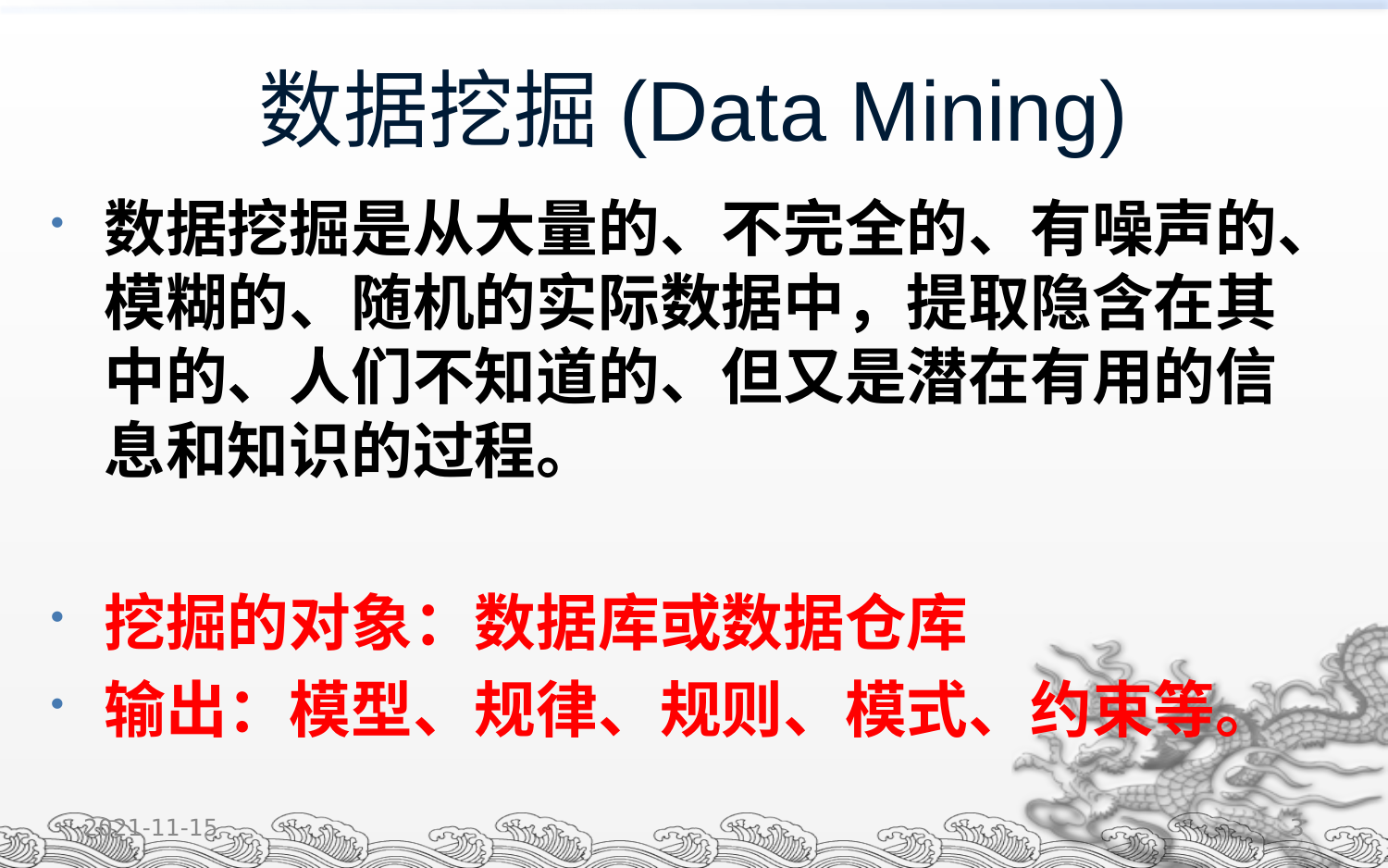

# 数据挖掘(Data Mining)
数据挖掘是从大量的、不完全的、有噪声的、模糊的、随机的实际数据中，提取隐含在其中的、人们不知道的、但又是潜在有用的信息和知识的过程。

挖掘的对象：数据库或数据仓库
输出：模型、规律、规则、模式、约束等。

2021-11-15
3